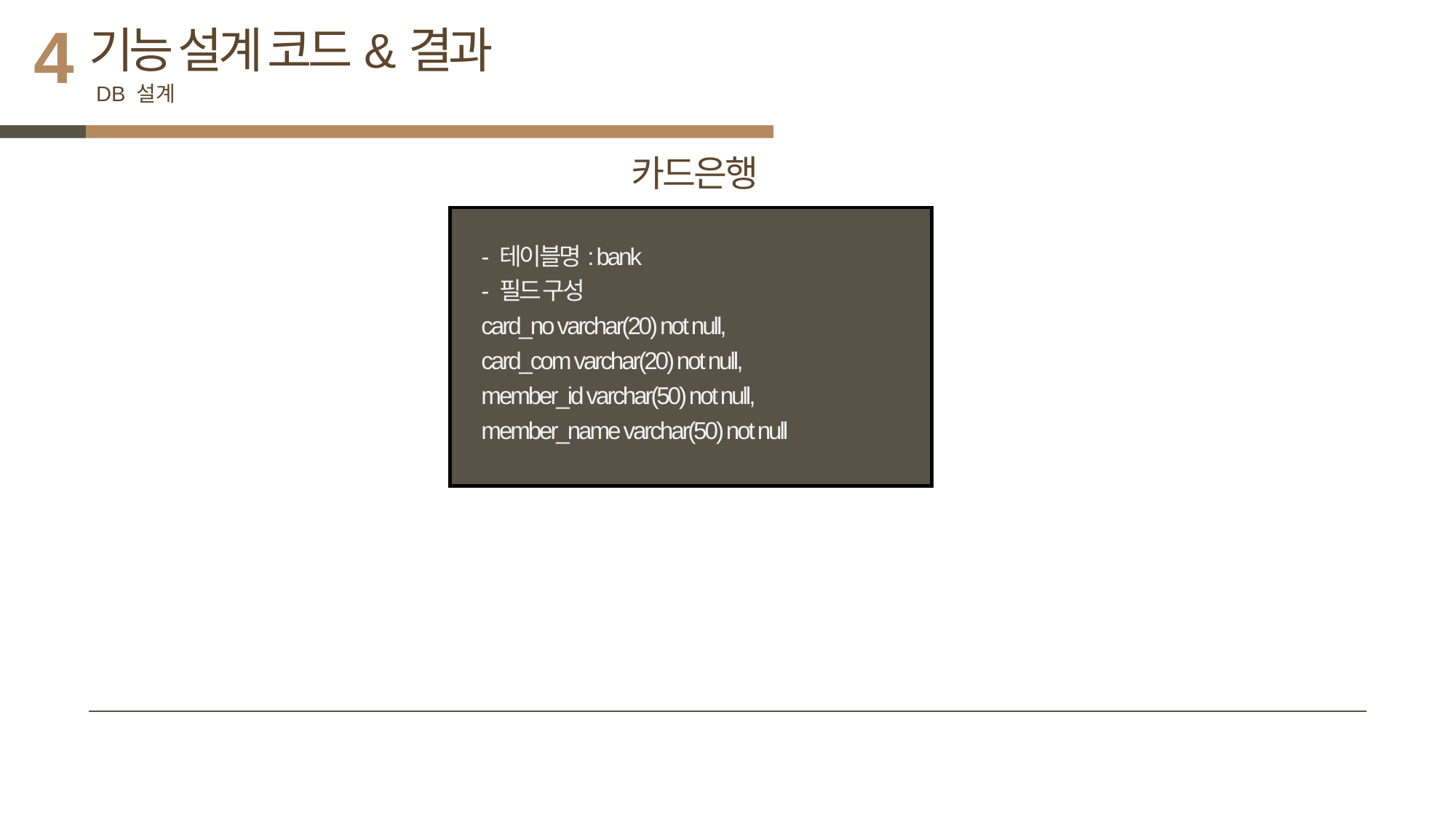

4
기능 설계 코드&결과
DB 설계

카드은행

- 테이블명: bank
- 필드 구성
card_no varchar(20) not null,
card_com varchar(20) not null,
member_id varchar(50) not null,
member_name varchar(50) not null